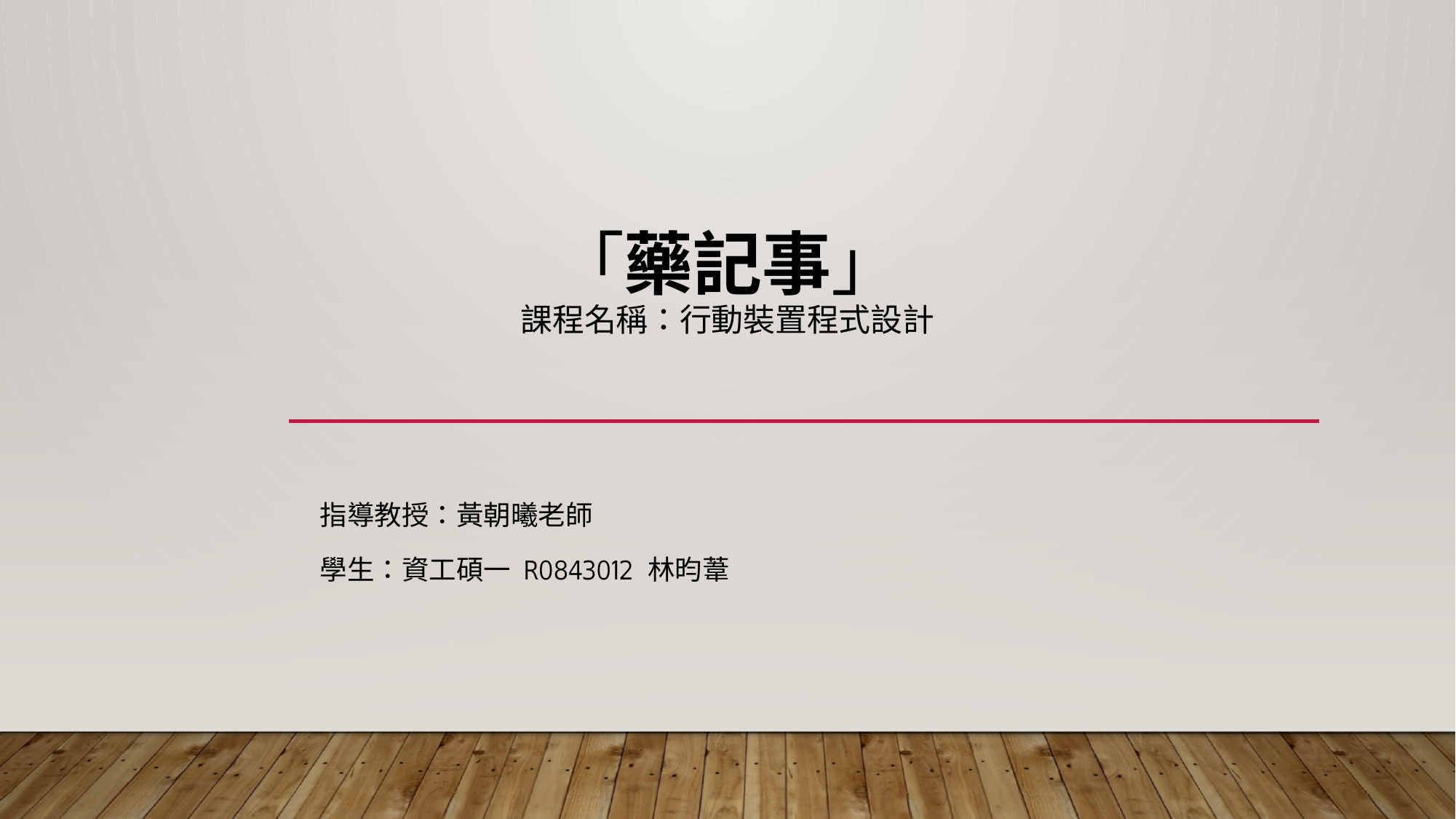

# 「藥記事」 課程名稱：行動裝置程式設計
指導教授：黃朝曦老師
學生：資工碩一 R0843012 林昀葦